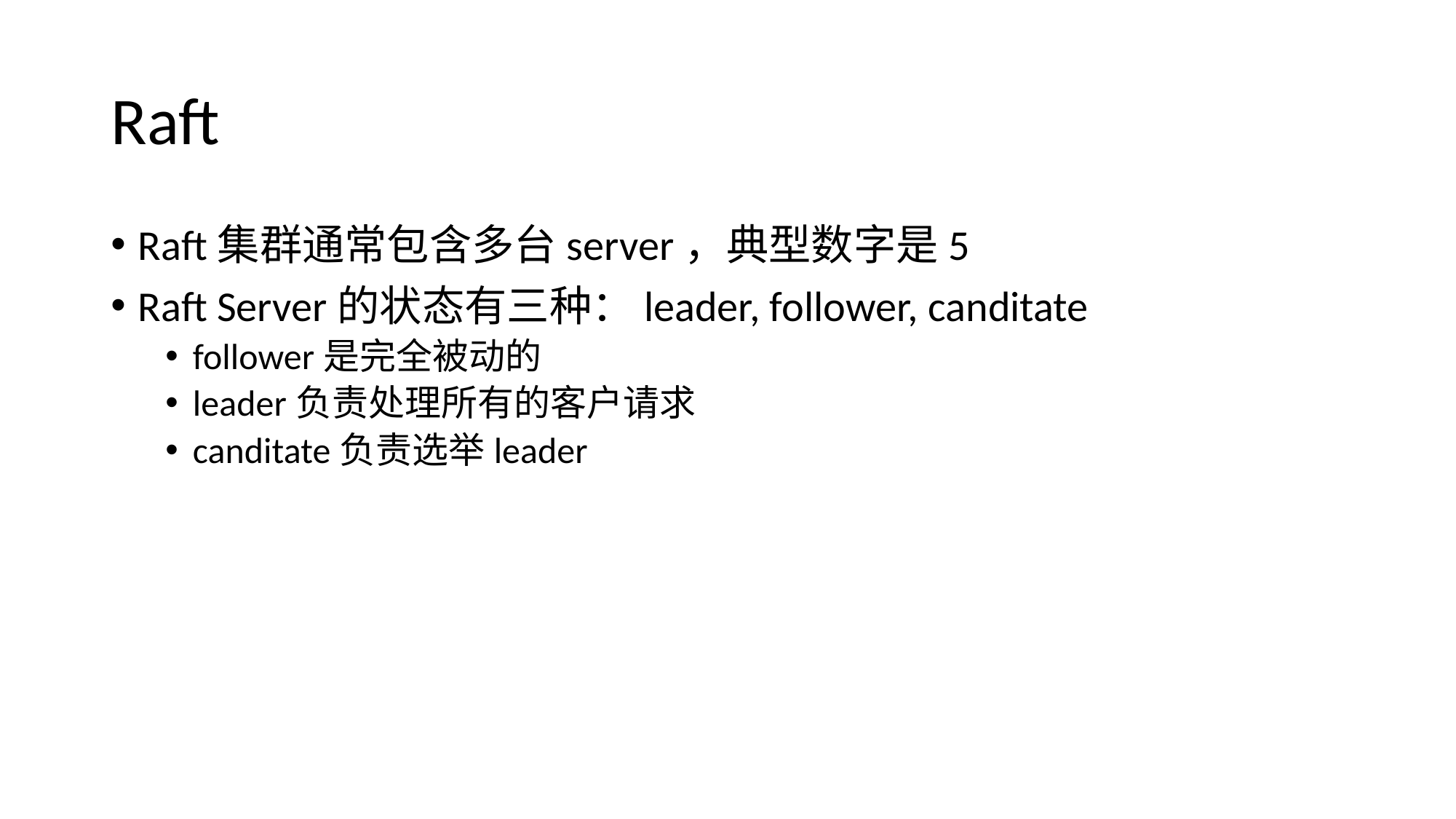

# Raft
Raft集群通常包含多台server，典型数字是5
Raft Server的状态有三种：leader, follower, canditate
follower是完全被动的
leader负责处理所有的客户请求
canditate负责选举leader